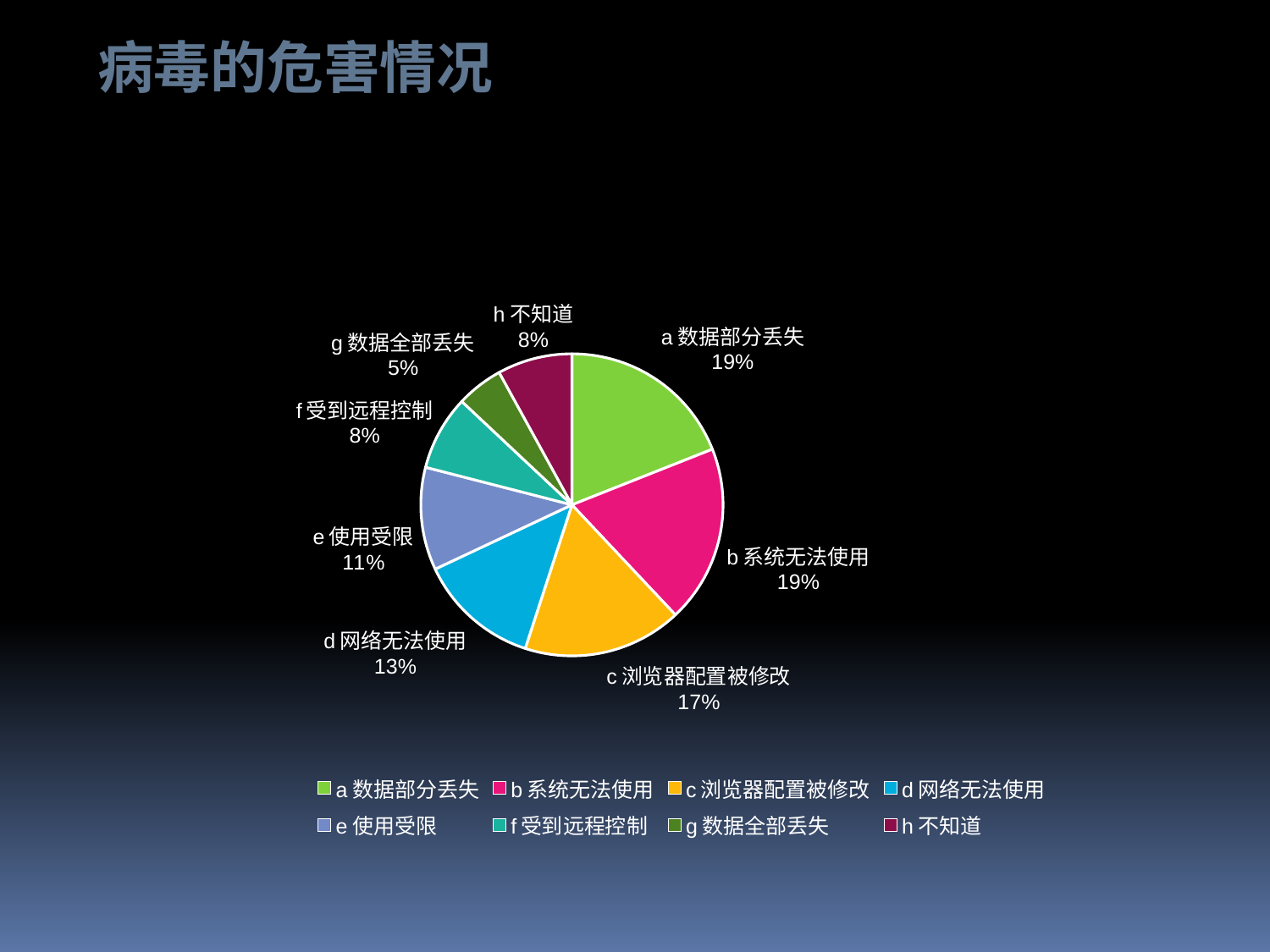

病毒的危害情况

### Chart

| Category | 病毒 |
|---|---|
| a数据部分丢失 | 19.0 |
| b系统无法使用 | 19.0 |
| c浏览器配置被修改 | 17.0 |
| d网络无法使用 | 13.0 |
| e使用受限 | 11.0 |
| f受到远程控制 | 8.0 |
| g数据全部丢失 | 5.0 |
| h不知道 | 8.0 |